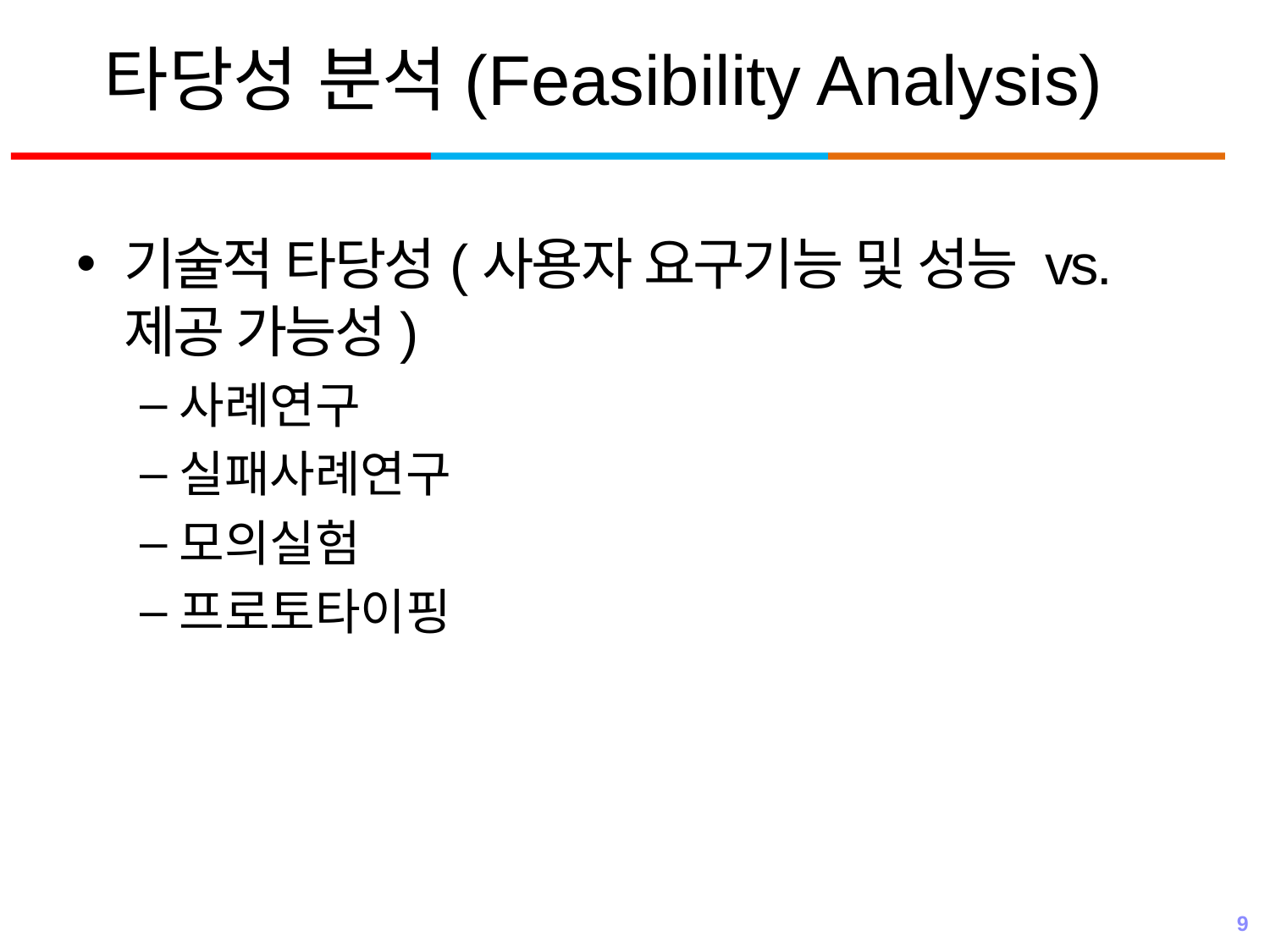

# 타당성 분석(Feasibility Analysis)
기술적 타당성(사용자 요구기능 및 성능 vs. 제공 가능성)
사례연구
실패사례연구
모의실험
프로토타이핑

9